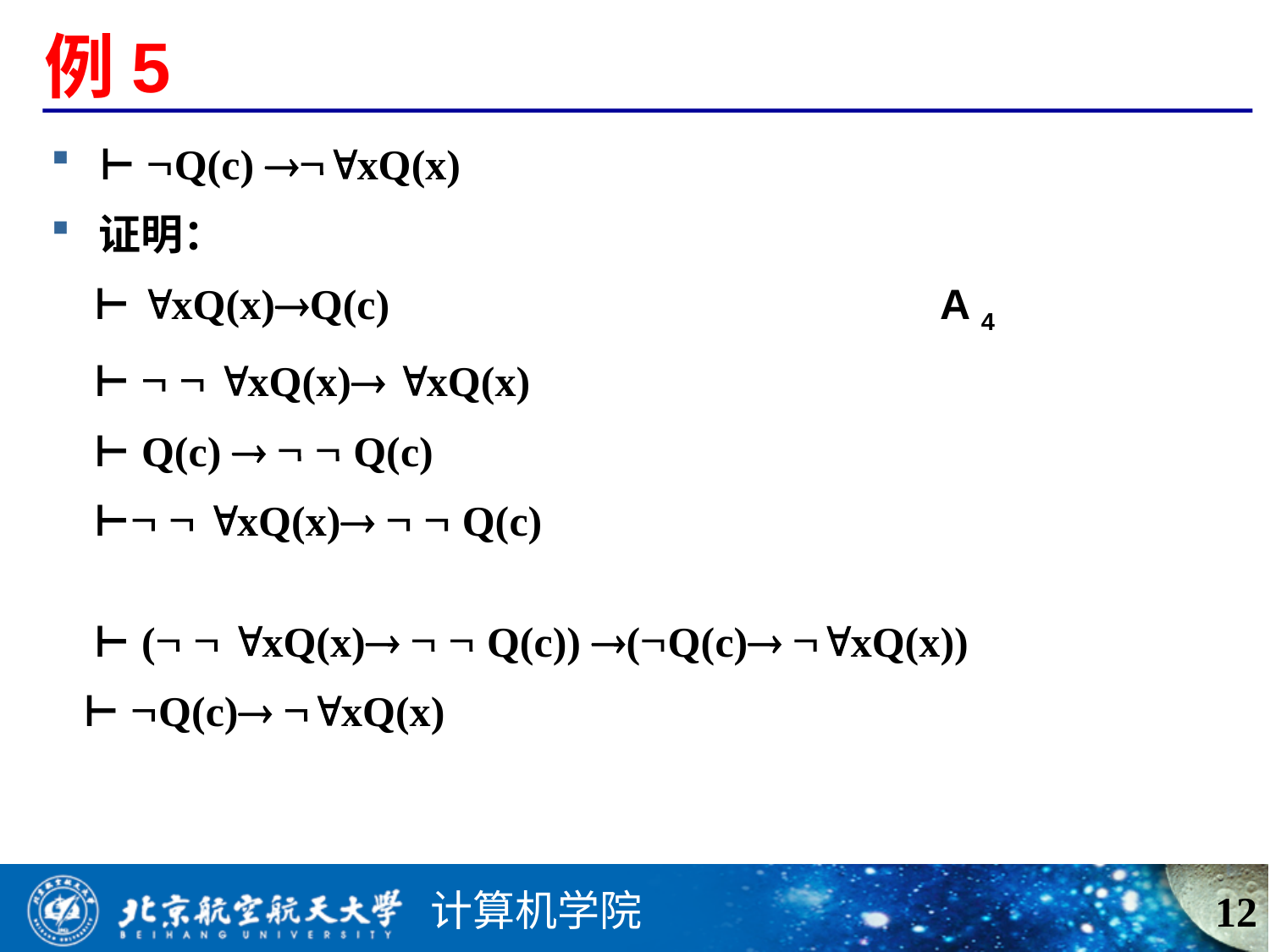

# 例5
⊢ ¬Q(c) →¬∀xQ(x)
证明：
    ⊢ ∀xQ(x)→Q(c)                                                    A 4
    ⊢ ¬ ¬ ∀xQ(x)→ ∀xQ(x)
    ⊢ Q(c) → ¬ ¬ Q(c)
    ⊢¬ ¬ ∀xQ(x)→ ¬ ¬ Q(c)
    ⊢ (¬ ¬ ∀xQ(x)→ ¬ ¬ Q(c)) →(¬Q(c)→ ¬∀xQ(x))
   ⊢ ¬Q(c)→ ¬∀xQ(x)